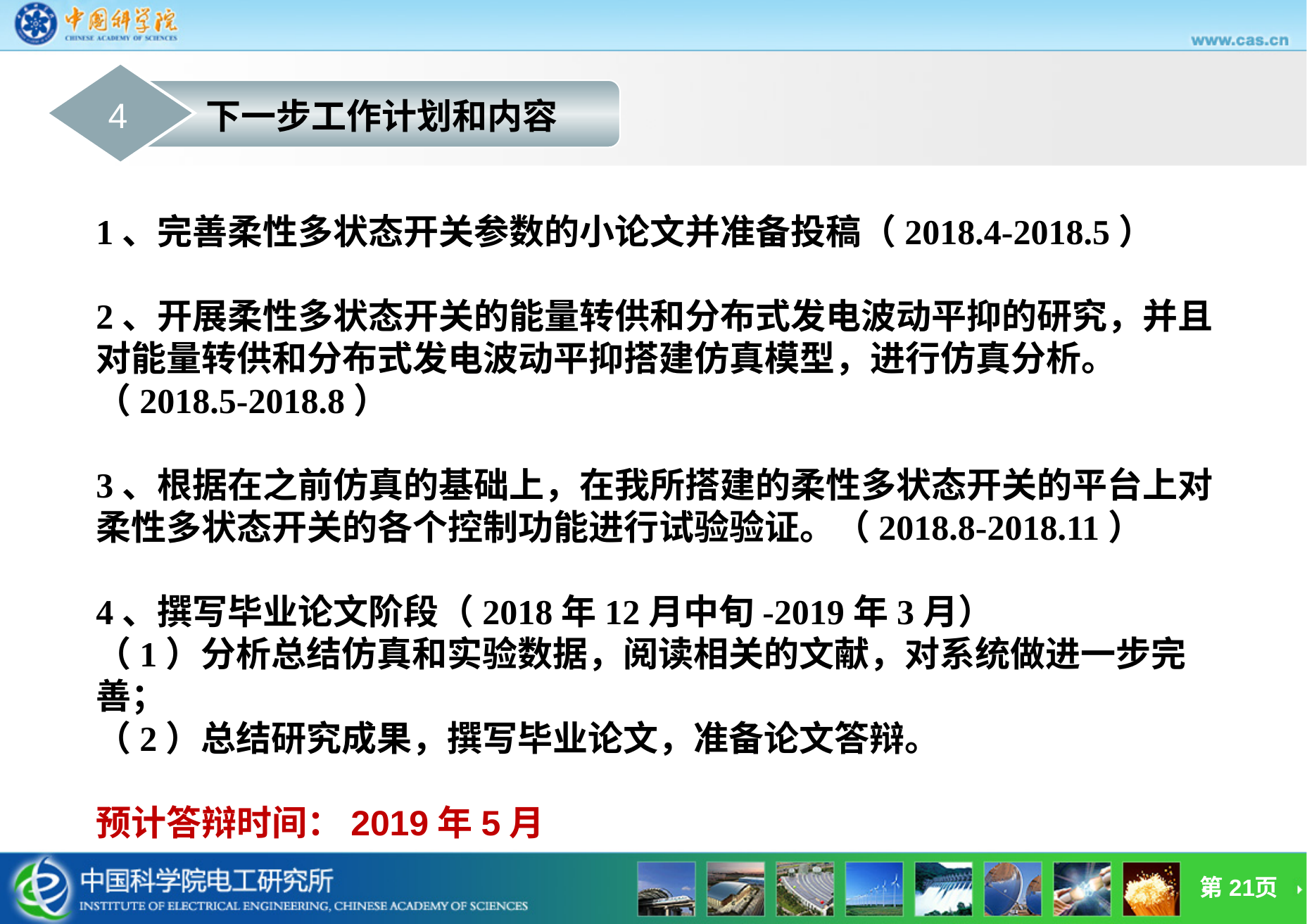

4
下一步工作计划和内容
1、完善柔性多状态开关参数的小论文并准备投稿（2018.4-2018.5）

2、开展柔性多状态开关的能量转供和分布式发电波动平抑的研究，并且对能量转供和分布式发电波动平抑搭建仿真模型，进行仿真分析。（2018.5-2018.8）

3、根据在之前仿真的基础上，在我所搭建的柔性多状态开关的平台上对柔性多状态开关的各个控制功能进行试验验证。（2018.8-2018.11）

4、撰写毕业论文阶段（2018年12月中旬-2019年3月）
（1）分析总结仿真和实验数据，阅读相关的文献，对系统做进一步完善；
（2）总结研究成果，撰写毕业论文，准备论文答辩。

预计答辩时间：2019年5月

第21页